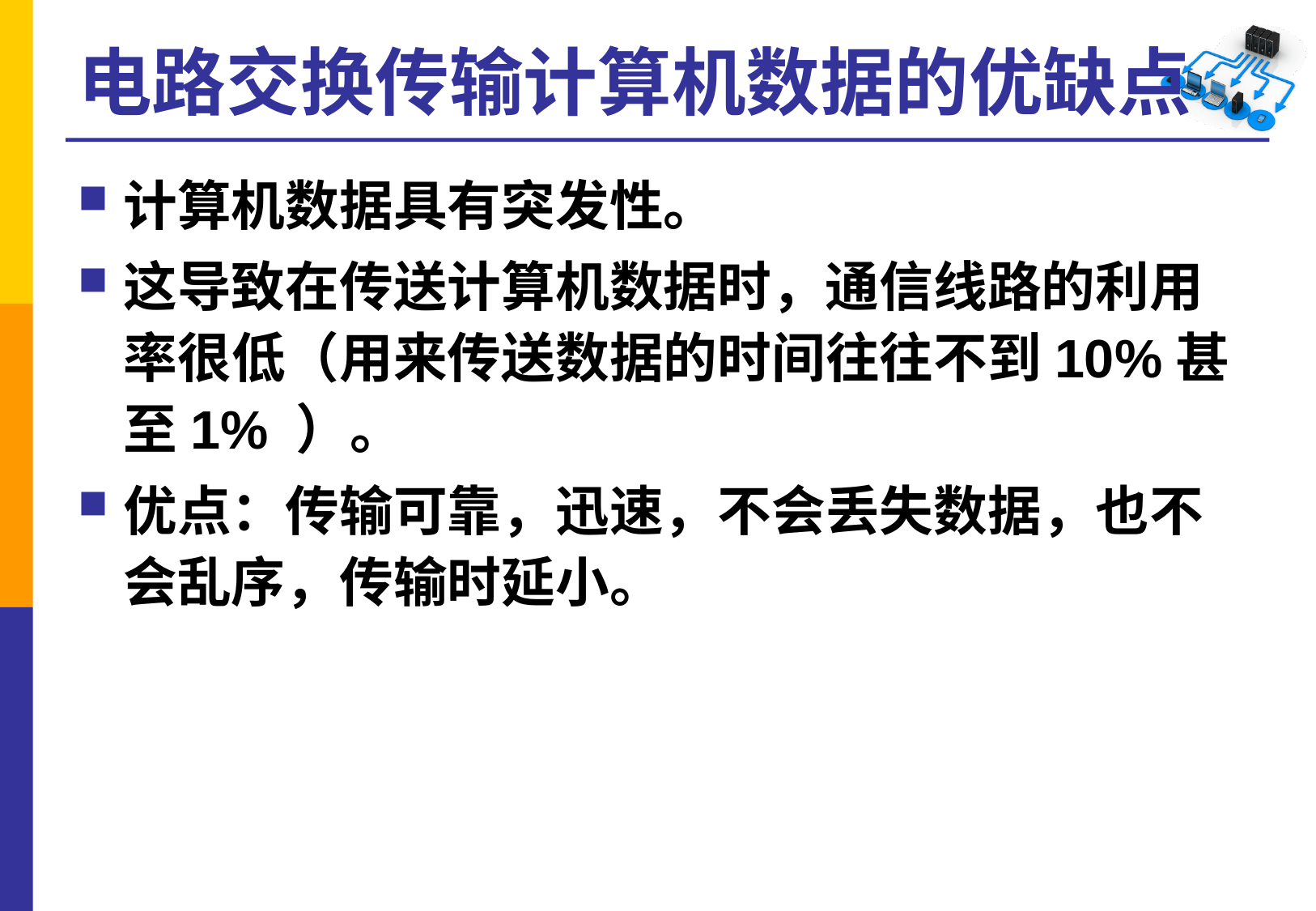

# 电路交换传输计算机数据的优缺点
计算机数据具有突发性。
这导致在传送计算机数据时，通信线路的利用率很低（用来传送数据的时间往往不到10%甚至1% ）。
优点：传输可靠，迅速，不会丢失数据，也不会乱序，传输时延小。